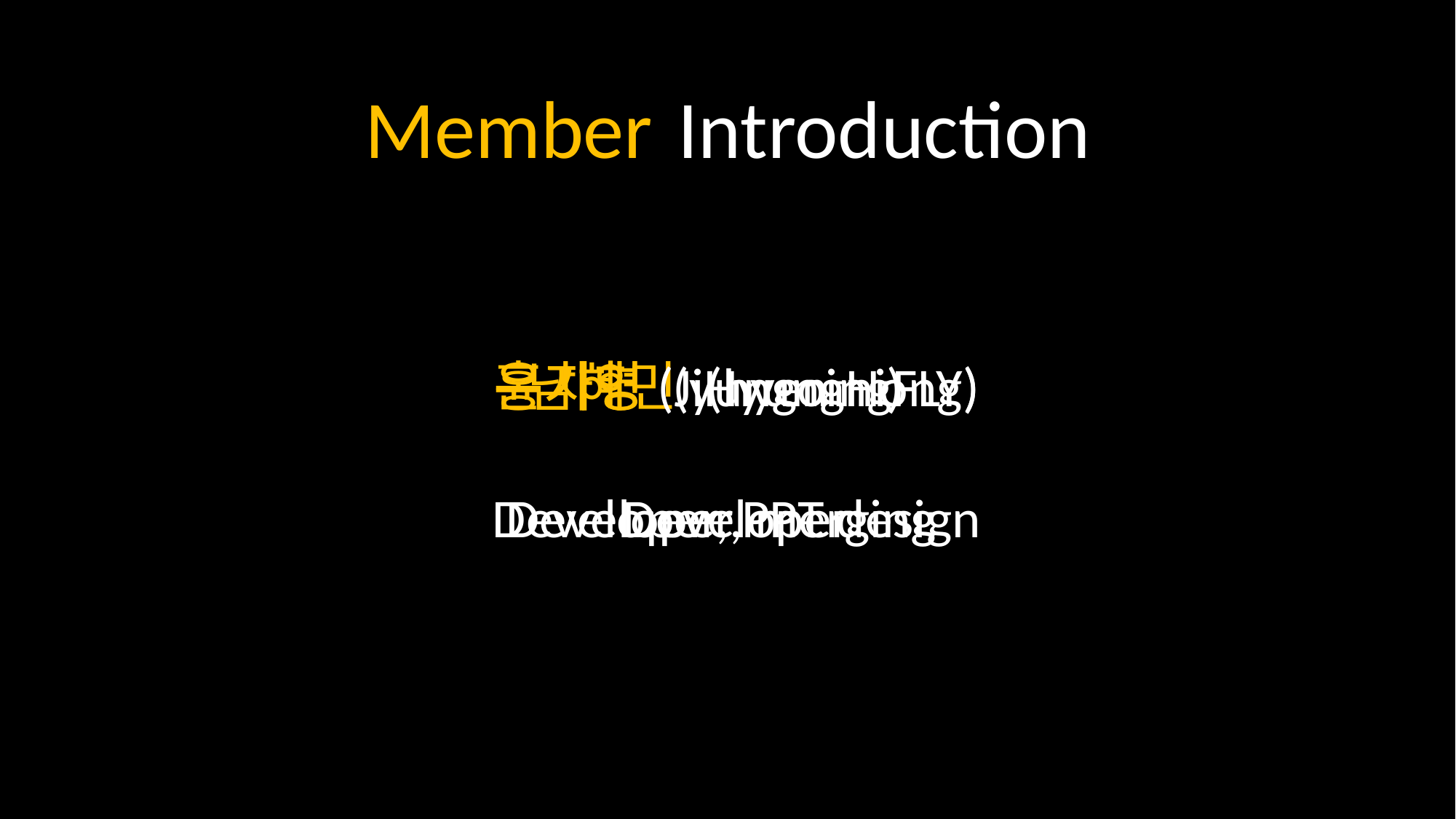

# Member Introduction
남혜민 (hyemni)

Developer, merging
윤가영 (yungoingFLY)

Developer, PPT design
홍지형(JiHyungHong)

Developer